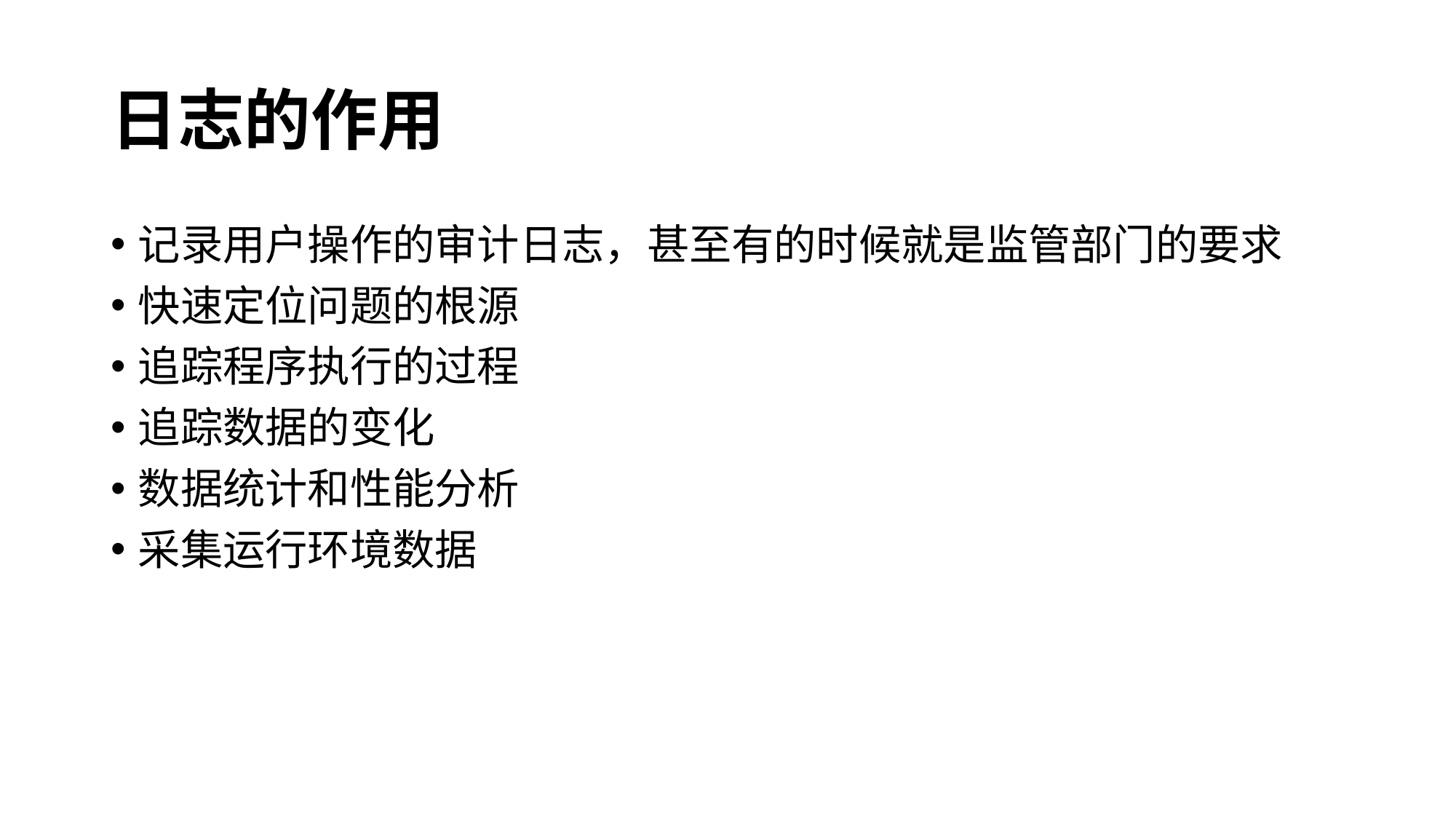

# 日志的作用
记录用户操作的审计日志，甚至有的时候就是监管部门的要求
快速定位问题的根源
追踪程序执行的过程
追踪数据的变化
数据统计和性能分析
采集运行环境数据